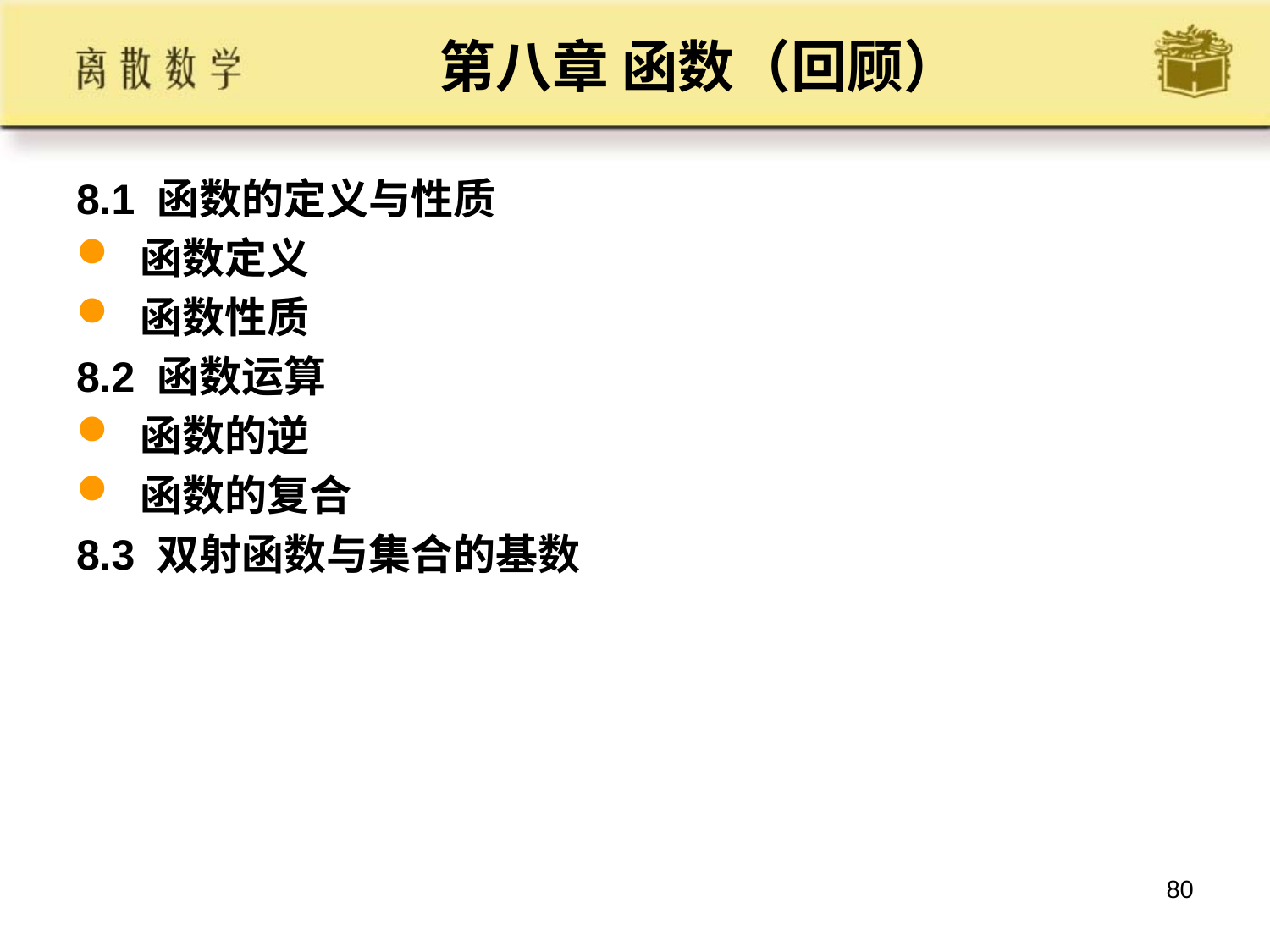

# 第八章 函数（回顾）
8.1 函数的定义与性质
函数定义
函数性质
8.2 函数运算
函数的逆
函数的复合
8.3 双射函数与集合的基数
80